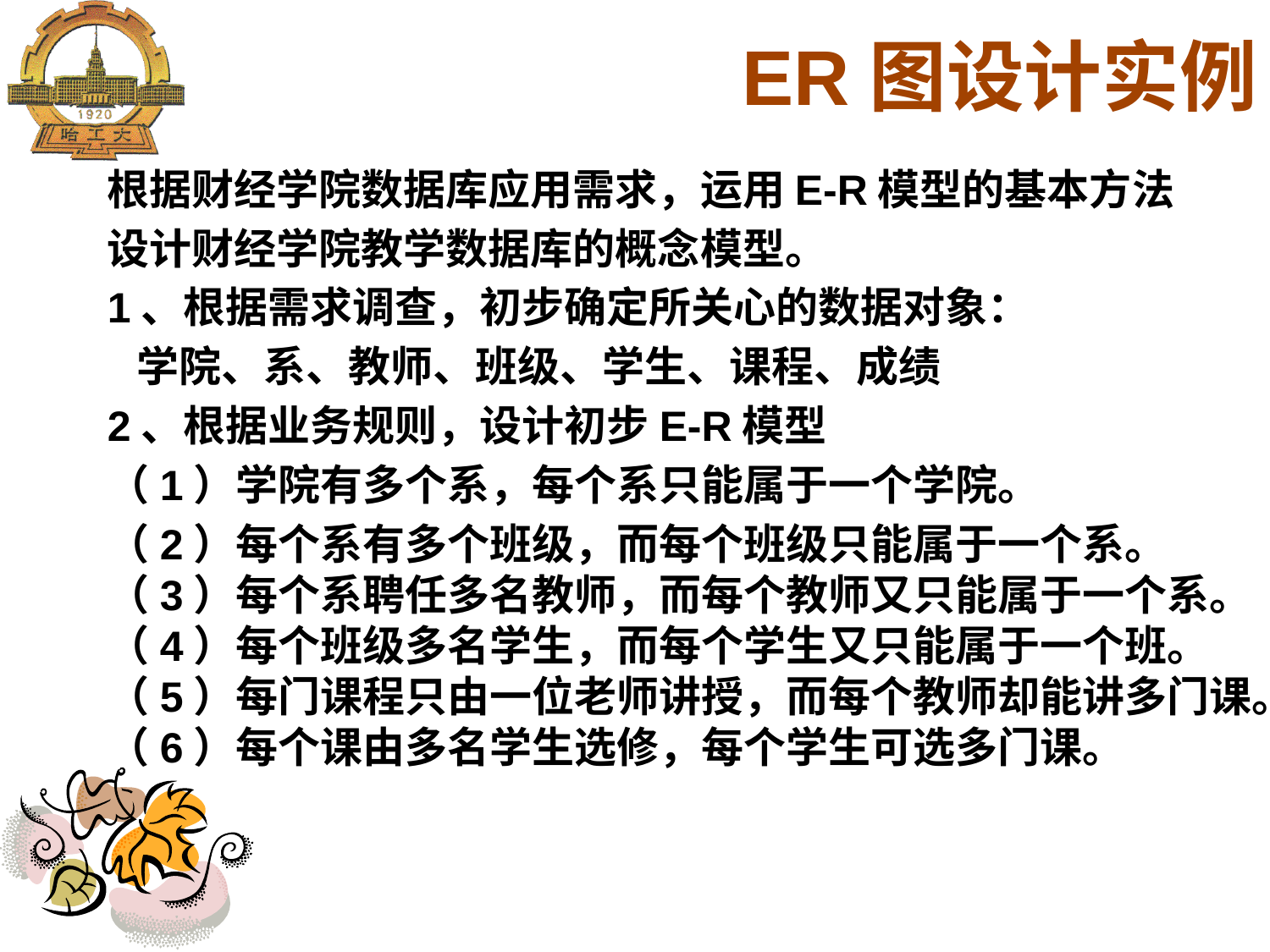

ER图设计实例
根据财经学院数据库应用需求，运用E-R模型的基本方法
设计财经学院教学数据库的概念模型。
1、根据需求调查，初步确定所关心的数据对象：
  学院、系、教师、班级、学生、课程、成绩
2、根据业务规则，设计初步E-R模型
（1）学院有多个系，每个系只能属于一个学院。
（2）每个系有多个班级，而每个班级只能属于一个系。
（3）每个系聘任多名教师，而每个教师又只能属于一个系。
（4）每个班级多名学生，而每个学生又只能属于一个班。
（5）每门课程只由一位老师讲授，而每个教师却能讲多门课。
（6）每个课由多名学生选修，每个学生可选多门课。